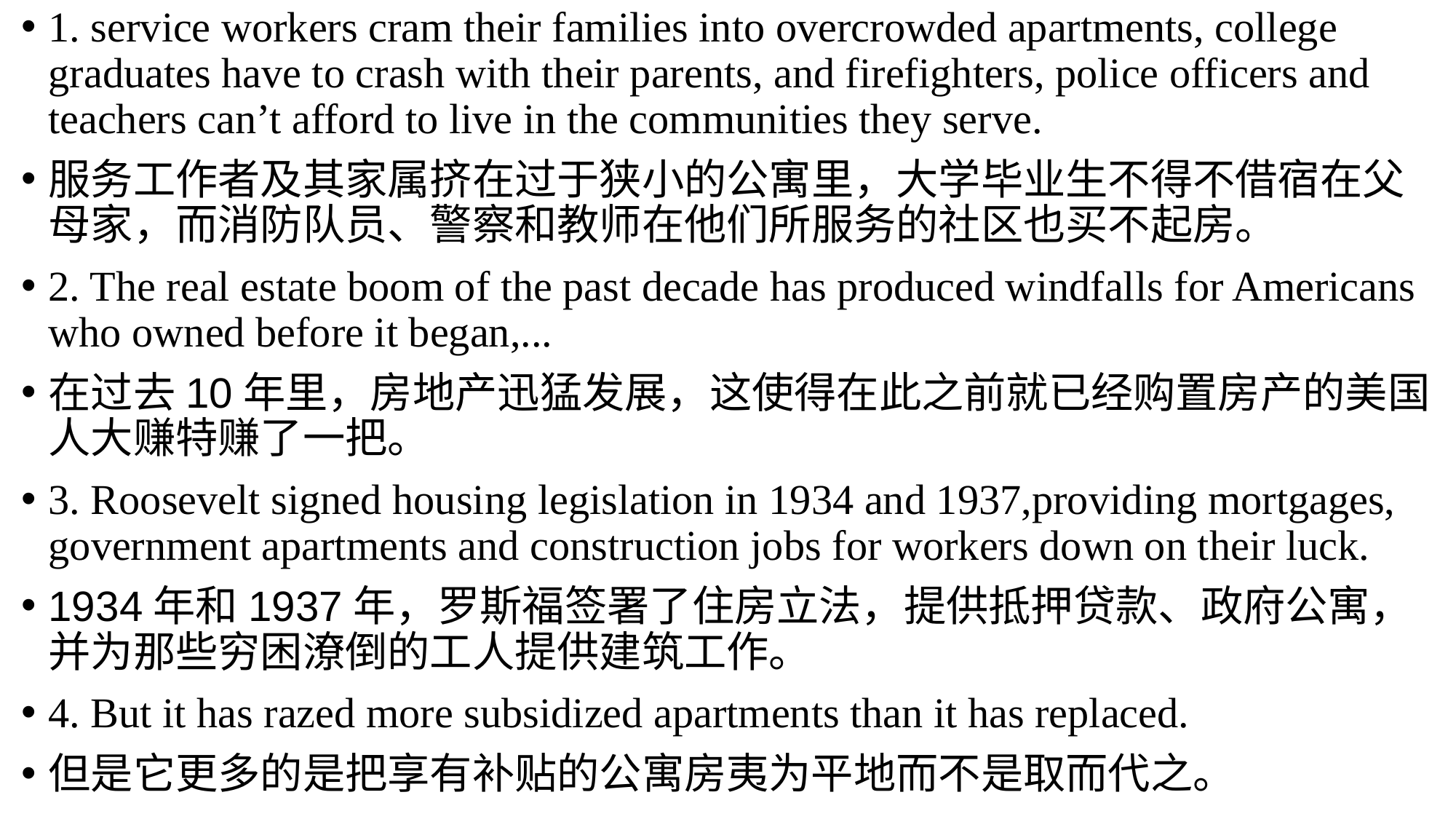

1. service workers cram their families into overcrowded apartments, college graduates have to crash with their parents, and firefighters, police officers and teachers can’t afford to live in the communities they serve.
服务工作者及其家属挤在过于狭小的公寓里，大学毕业生不得不借宿在父母家，而消防队员、警察和教师在他们所服务的社区也买不起房。
2. The real estate boom of the past decade has produced windfalls for Americans who owned before it began,...
在过去10年里，房地产迅猛发展，这使得在此之前就已经购置房产的美国人大赚特赚了一把。
3. Roosevelt signed housing legislation in 1934 and 1937,providing mortgages, government apartments and construction jobs for workers down on their luck.
1934年和1937年，罗斯福签署了住房立法，提供抵押贷款、政府公寓，并为那些穷困潦倒的工人提供建筑工作。
4. But it has razed more subsidized apartments than it has replaced.
但是它更多的是把享有补贴的公寓房夷为平地而不是取而代之。